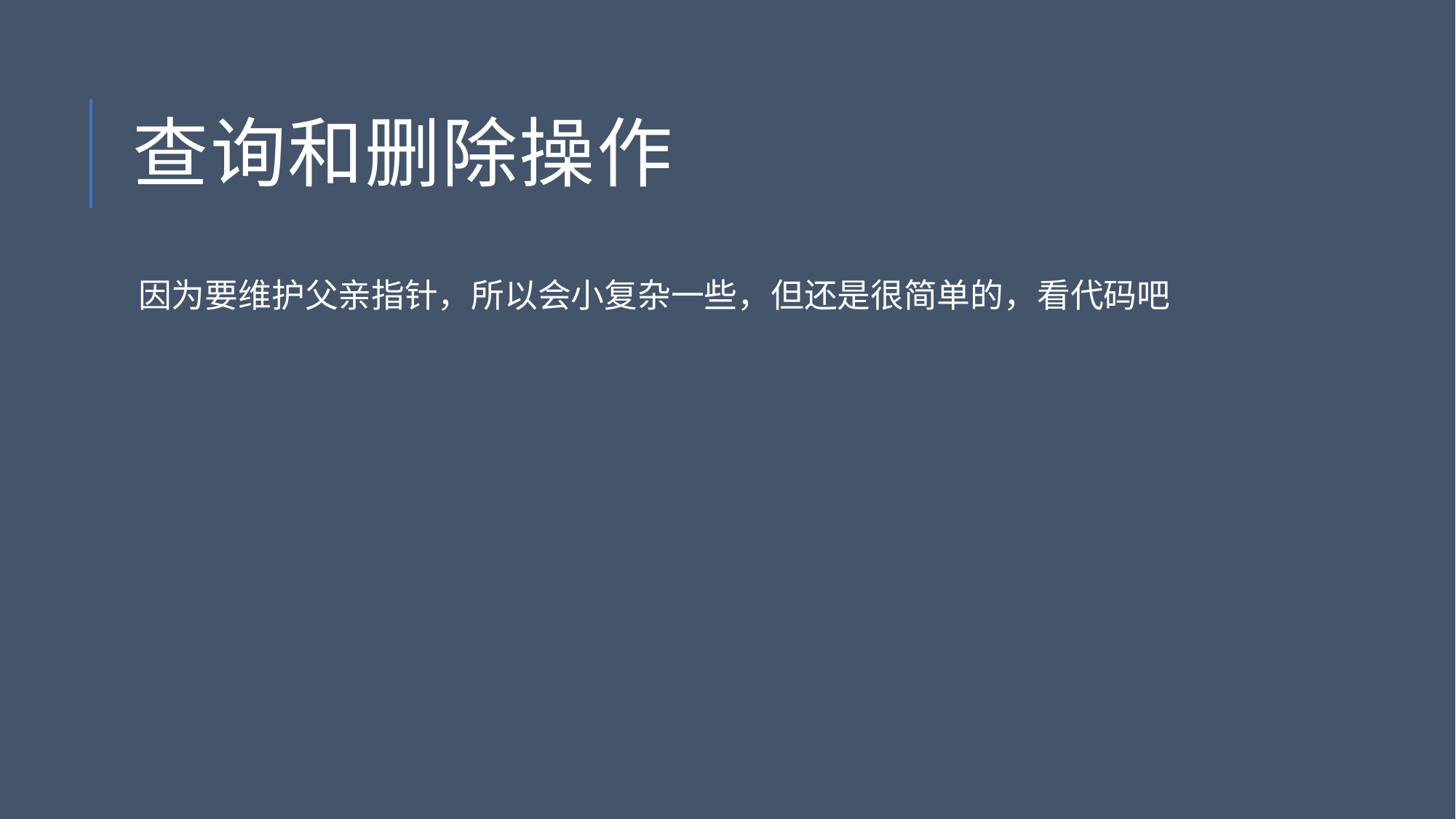

# 查询和删除操作
因为要维护父亲指针，所以会小复杂一些，但还是很简单的，看代码吧